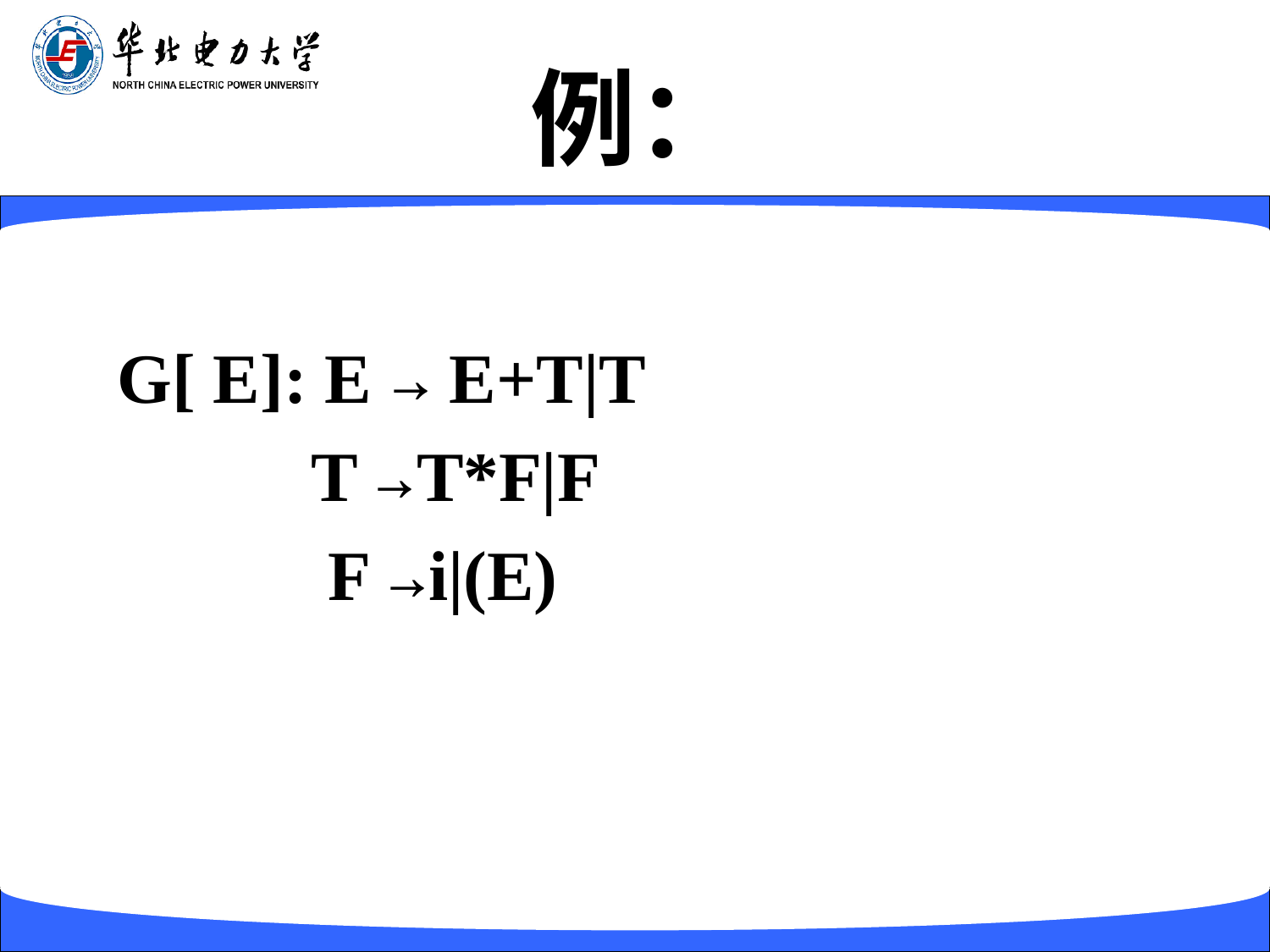

# 例：
G[ E]: E → E+T|T
           T →T*F|F
            F →i|(E)